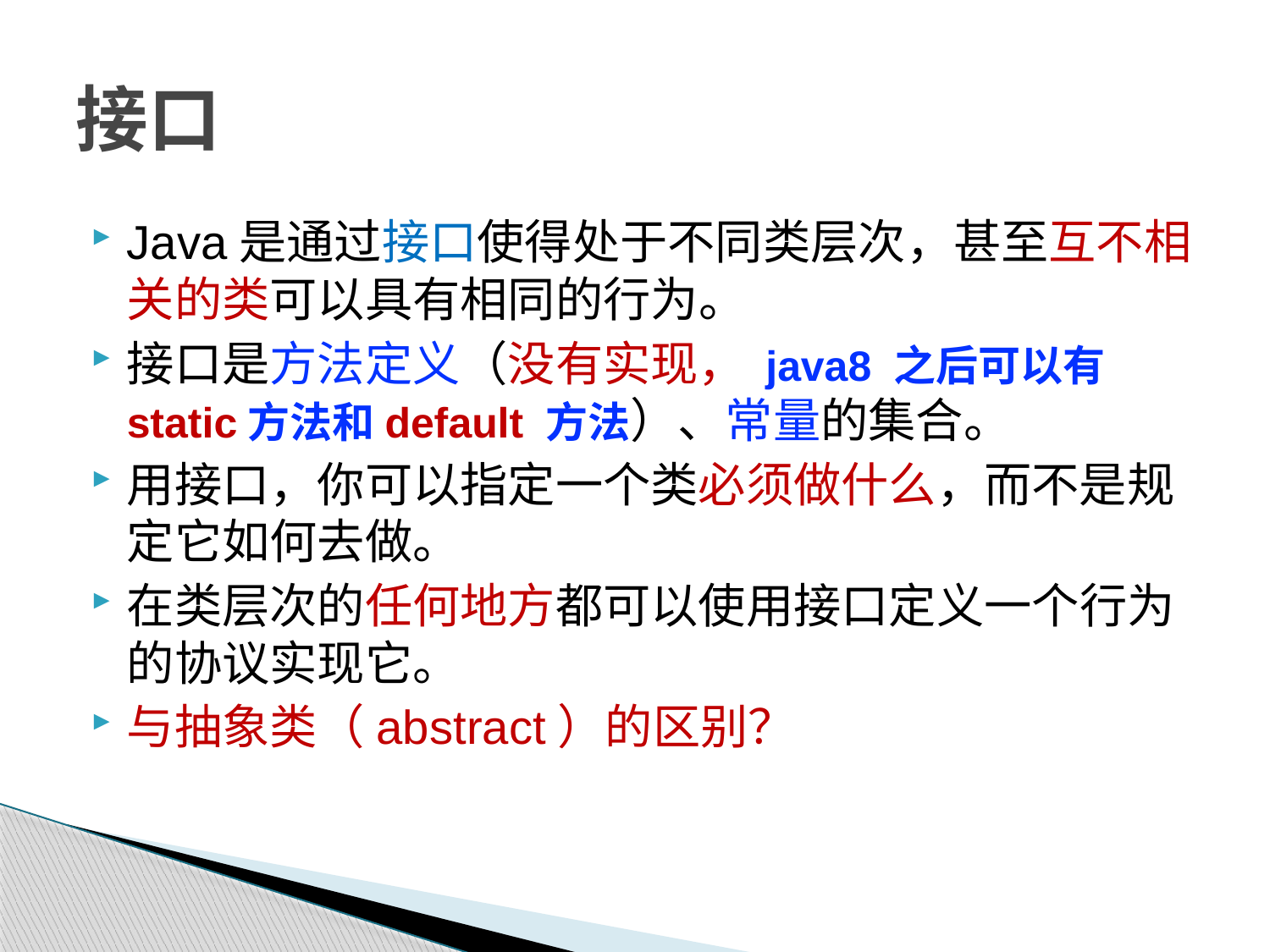

# 接口
Java是通过接口使得处于不同类层次，甚至互不相关的类可以具有相同的行为。
接口是方法定义（没有实现， java8 之后可以有static方法和default 方法）、常量的集合。
用接口，你可以指定一个类必须做什么，而不是规定它如何去做。
在类层次的任何地方都可以使用接口定义一个行为的协议实现它。
与抽象类（abstract）的区别？